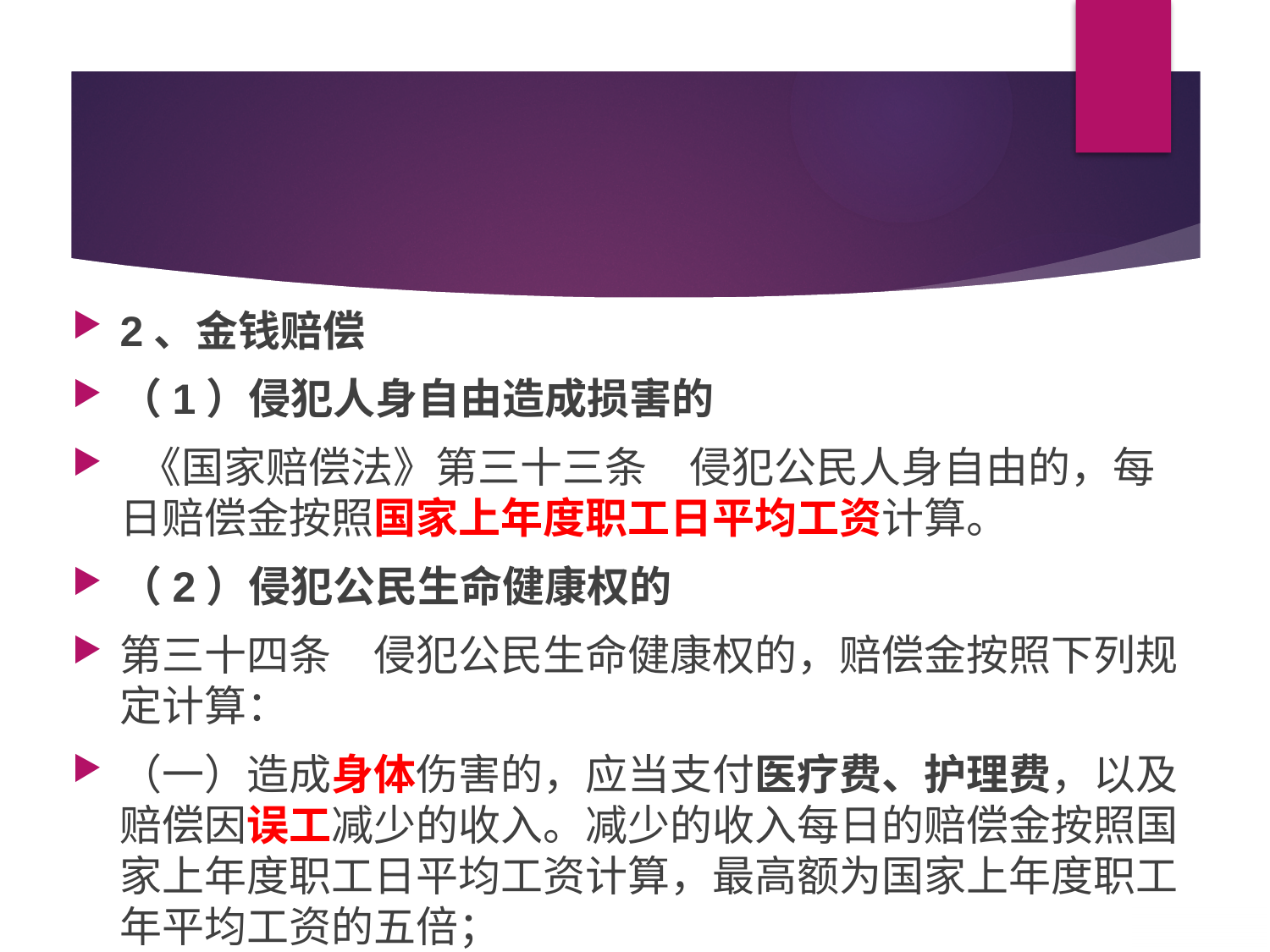

29
#
2、金钱赔偿
（1）侵犯人身自由造成损害的
 《国家赔偿法》第三十三条　侵犯公民人身自由的，每日赔偿金按照国家上年度职工日平均工资计算。
（2）侵犯公民生命健康权的
第三十四条　侵犯公民生命健康权的，赔偿金按照下列规定计算：
（一）造成身体伤害的，应当支付医疗费、护理费，以及赔偿因误工减少的收入。减少的收入每日的赔偿金按照国家上年度职工日平均工资计算，最高额为国家上年度职工年平均工资的五倍；